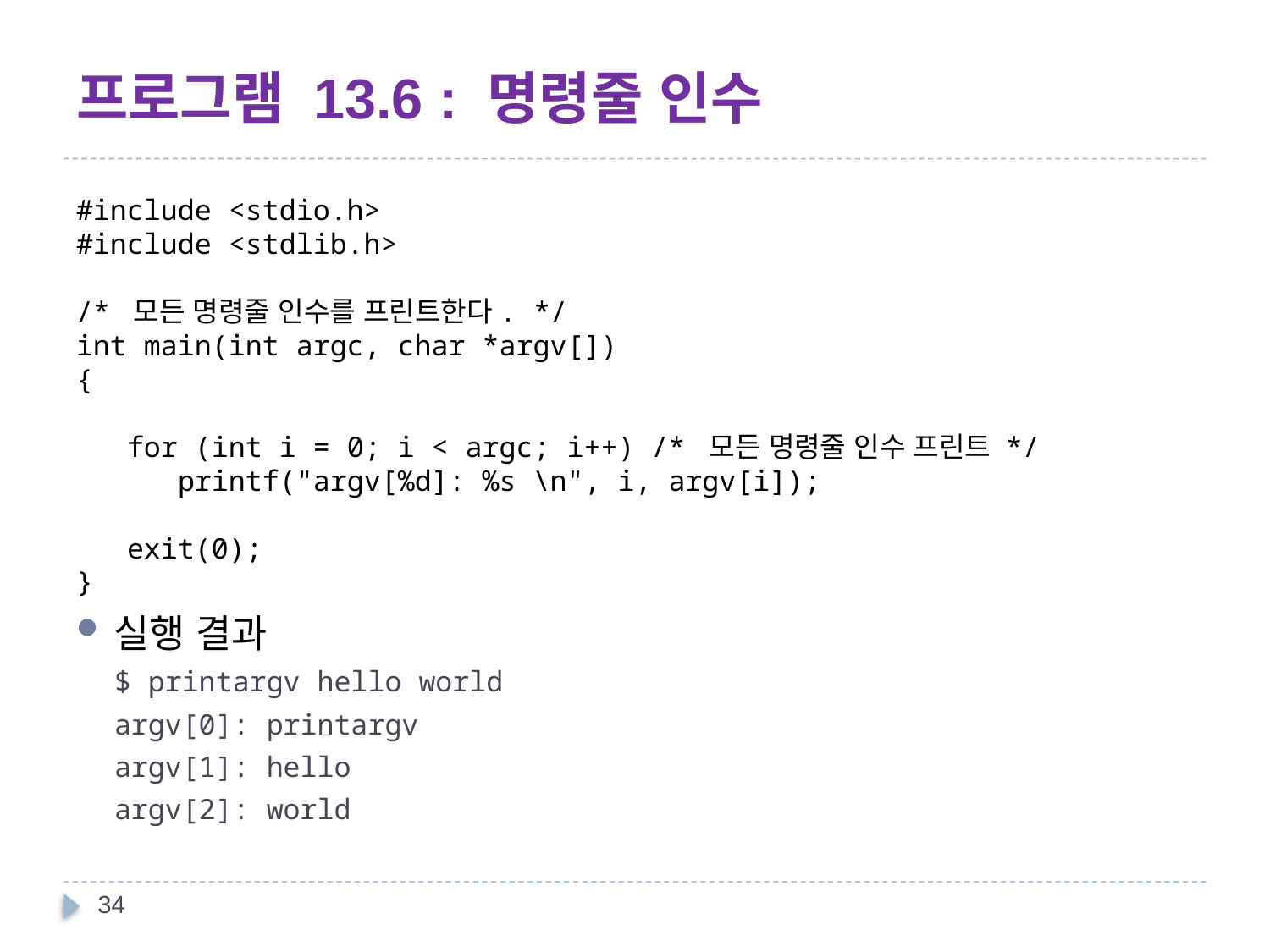

# 프로그램 13.6 : 명령줄 인수
#include <stdio.h>
#include <stdlib.h>

/* 모든 명령줄 인수를 프린트한다. */
int main(int argc, char *argv[])
{

   for (int i = 0; i < argc; i++) /* 모든 명령줄 인수 프린트 */
      printf("argv[%d]: %s \n", i, argv[i]);

   exit(0);
}
실행 결과
$ printargv hello world
argv[0]: printargv
argv[1]: hello
argv[2]: world
34